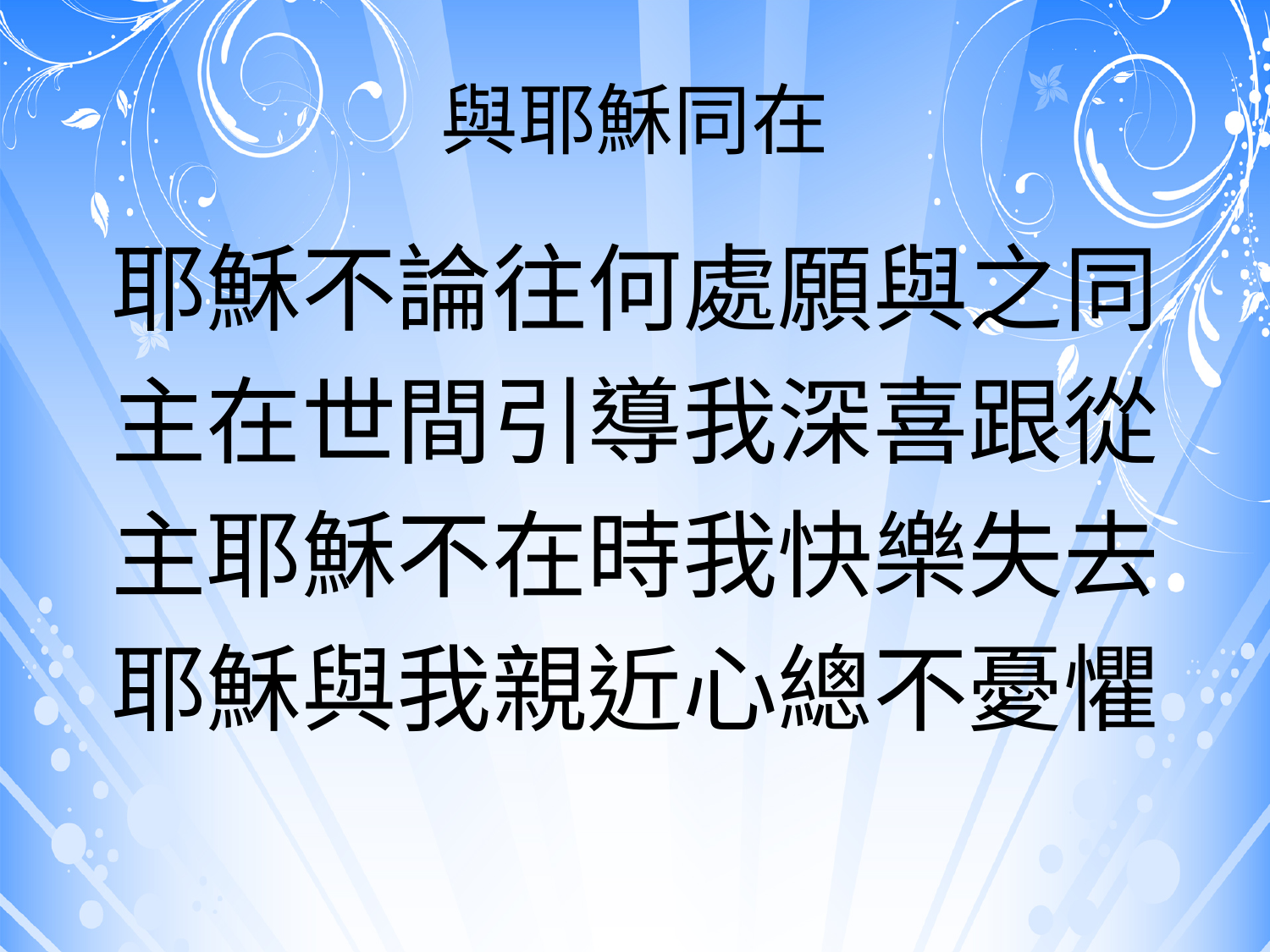

# 與耶穌同在
耶穌不論往何處願與之同
主在世間引導我深喜跟從
主耶穌不在時我快樂失去
耶穌與我親近心總不憂懼